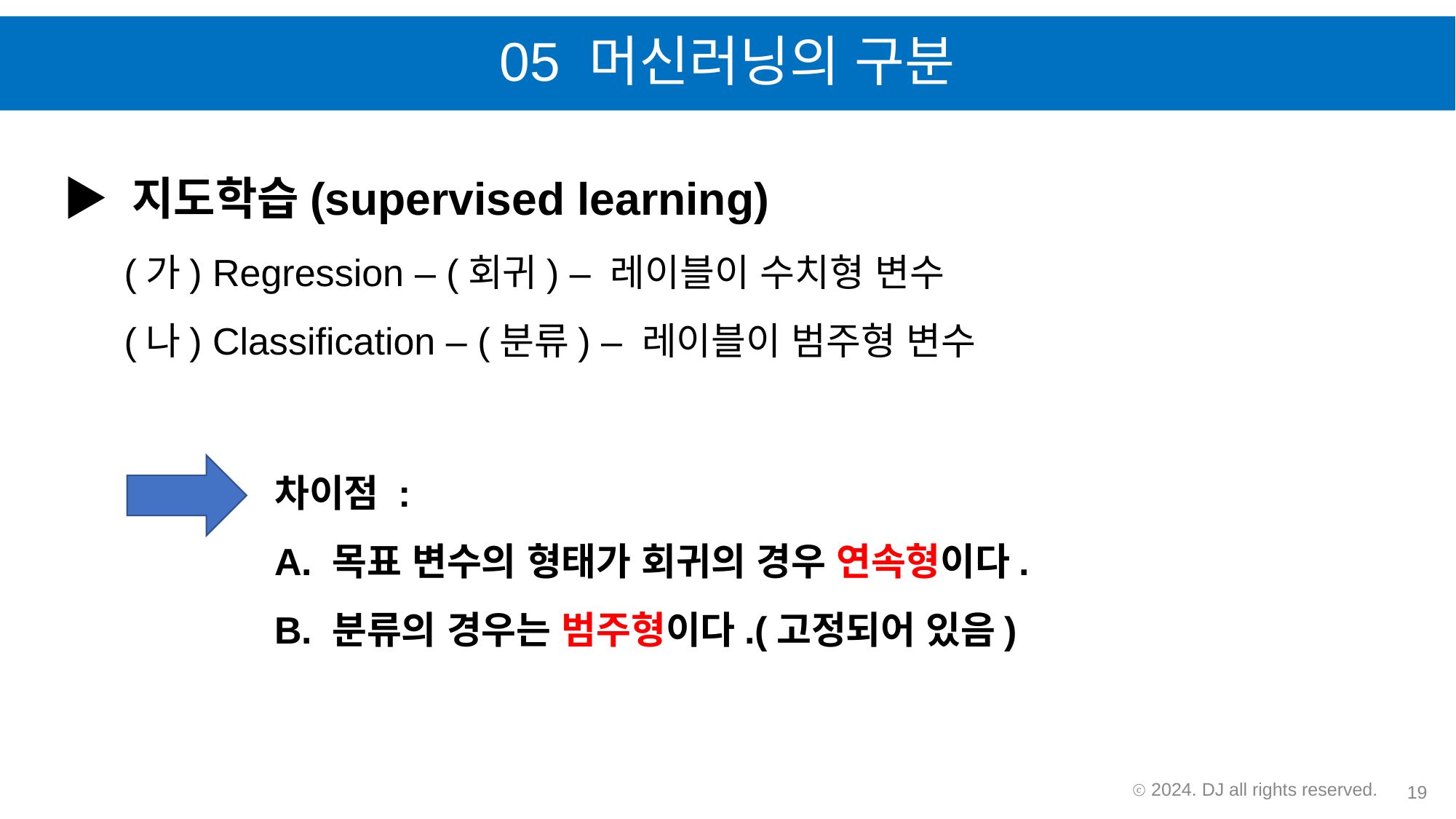

# 05 머신러닝의 구분
▶ 지도학습(supervised learning)
(가) Regression – (회귀) – 레이블이 수치형 변수
(나) Classification – (분류) – 레이블이 범주형 변수
차이점 :
A. 목표 변수의 형태가 회귀의 경우 연속형이다.
B. 분류의 경우는 범주형이다.(고정되어 있음)

ⓒ 2024. DJ all rights reserved.
19